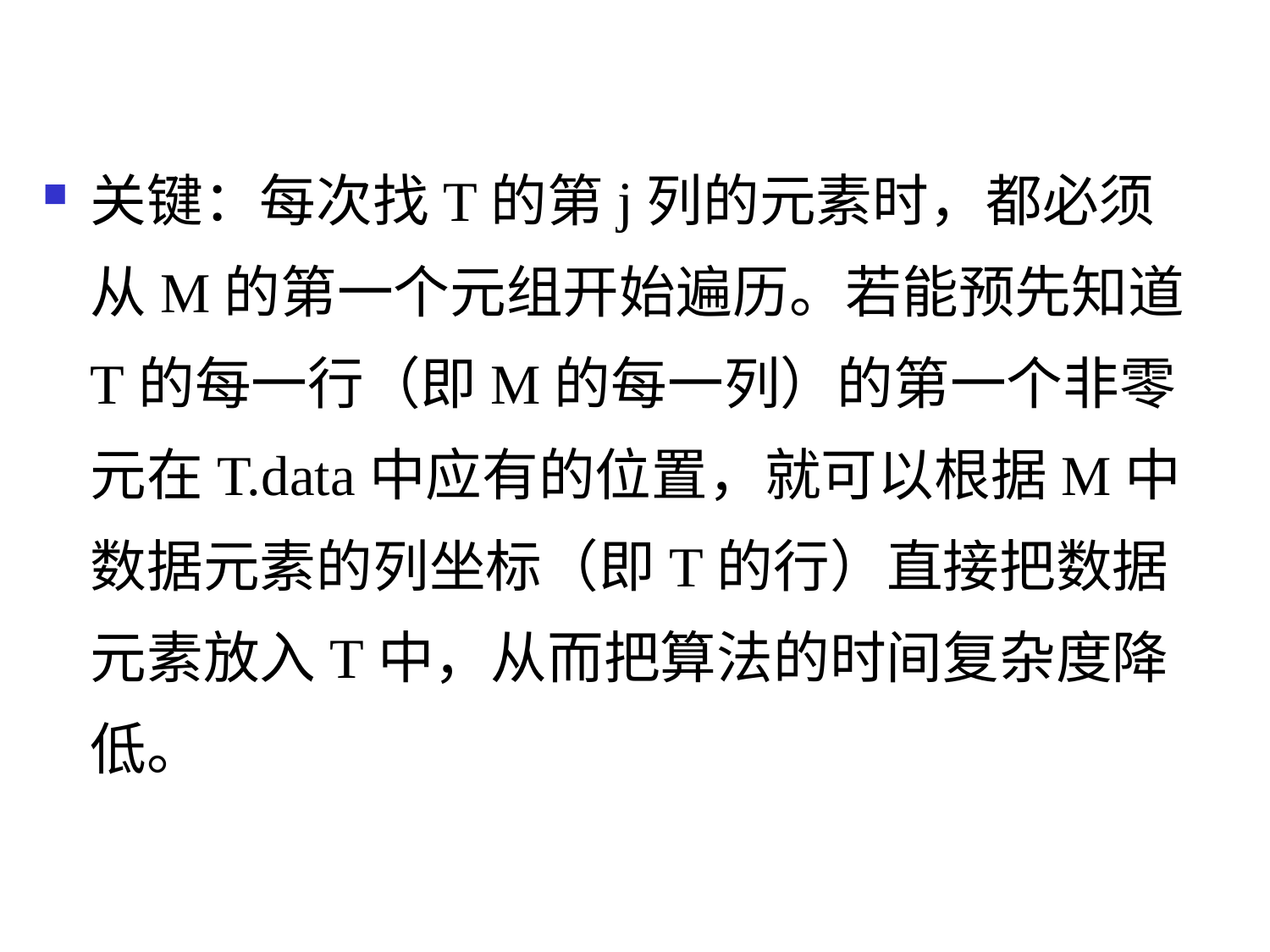

关键：每次找T的第j列的元素时，都必须从M的第一个元组开始遍历。若能预先知道T的每一行（即M的每一列）的第一个非零元在T.data中应有的位置，就可以根据M中数据元素的列坐标（即T的行）直接把数据元素放入T中，从而把算法的时间复杂度降低。